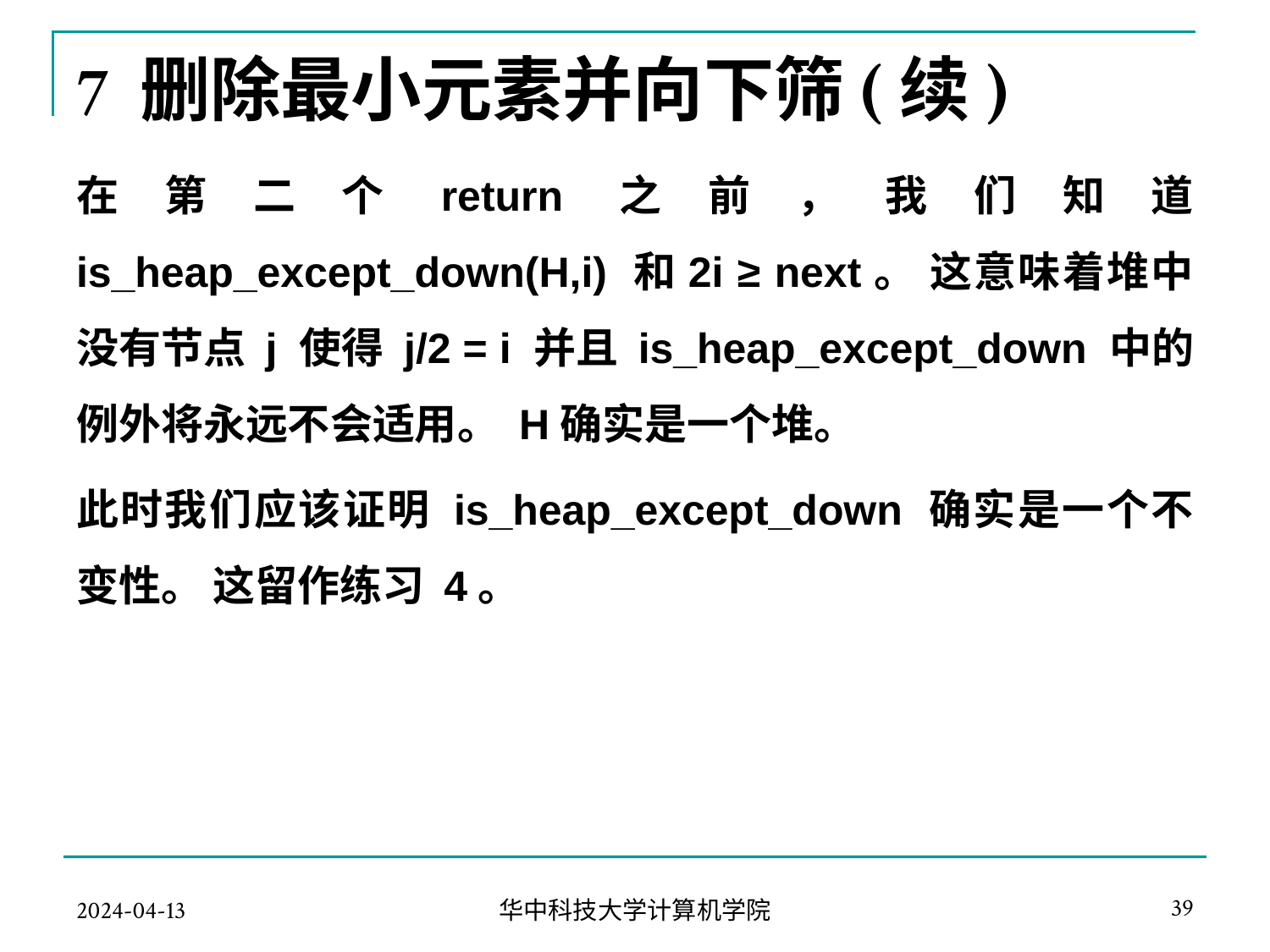

# 7 删除最小元素并向下筛(续)
在第二个return之前，我们知道 is_heap_except_down(H,i) 和2i ≥ next。 这意味着堆中没有节点 j 使得 j/2 = i 并且 is_heap_except_down 中的例外将永远不会适用。 H确实是一个堆。
此时我们应该证明 is_heap_except_down 确实是一个不变性。 这留作练习 4。
2024-04-13
39
华中科技大学计算机学院